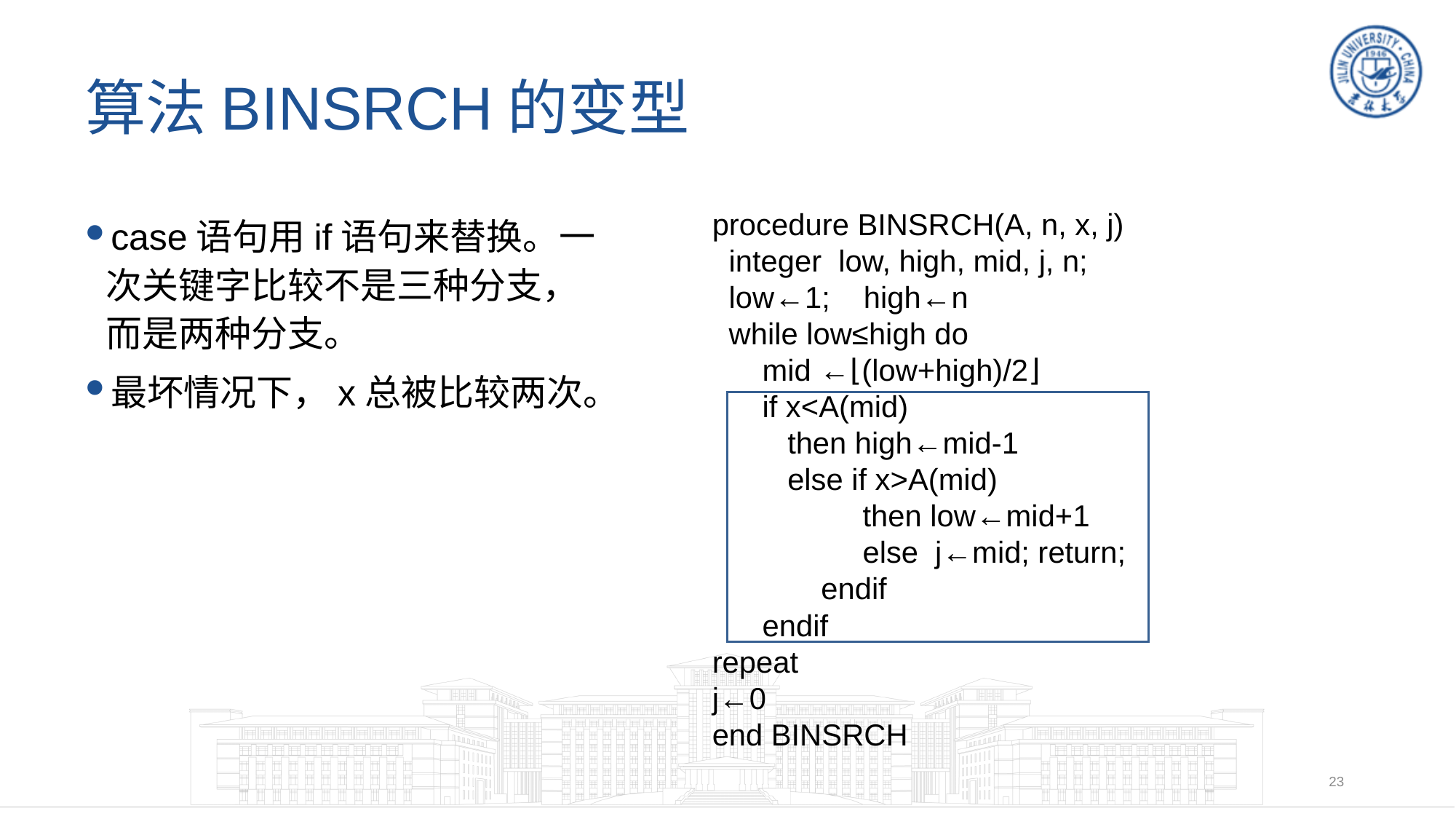

# 算法BINSRCH的变型
procedure BINSRCH(A, n, x, j)
  integer  low, high, mid, j, n;
  low←1;    high←n
  while low≤high do
      mid ←⌊(low+high)/2⌋
      if x<A(mid)
         then high←mid-1
         else if x>A(mid)
                  then low←mid+1
                  else  j←mid; return;
             endif
      endif
repeat
j←0
end BINSRCH
case语句用if语句来替换。一次关键字比较不是三种分支，而是两种分支。
最坏情况下，x总被比较两次。

23